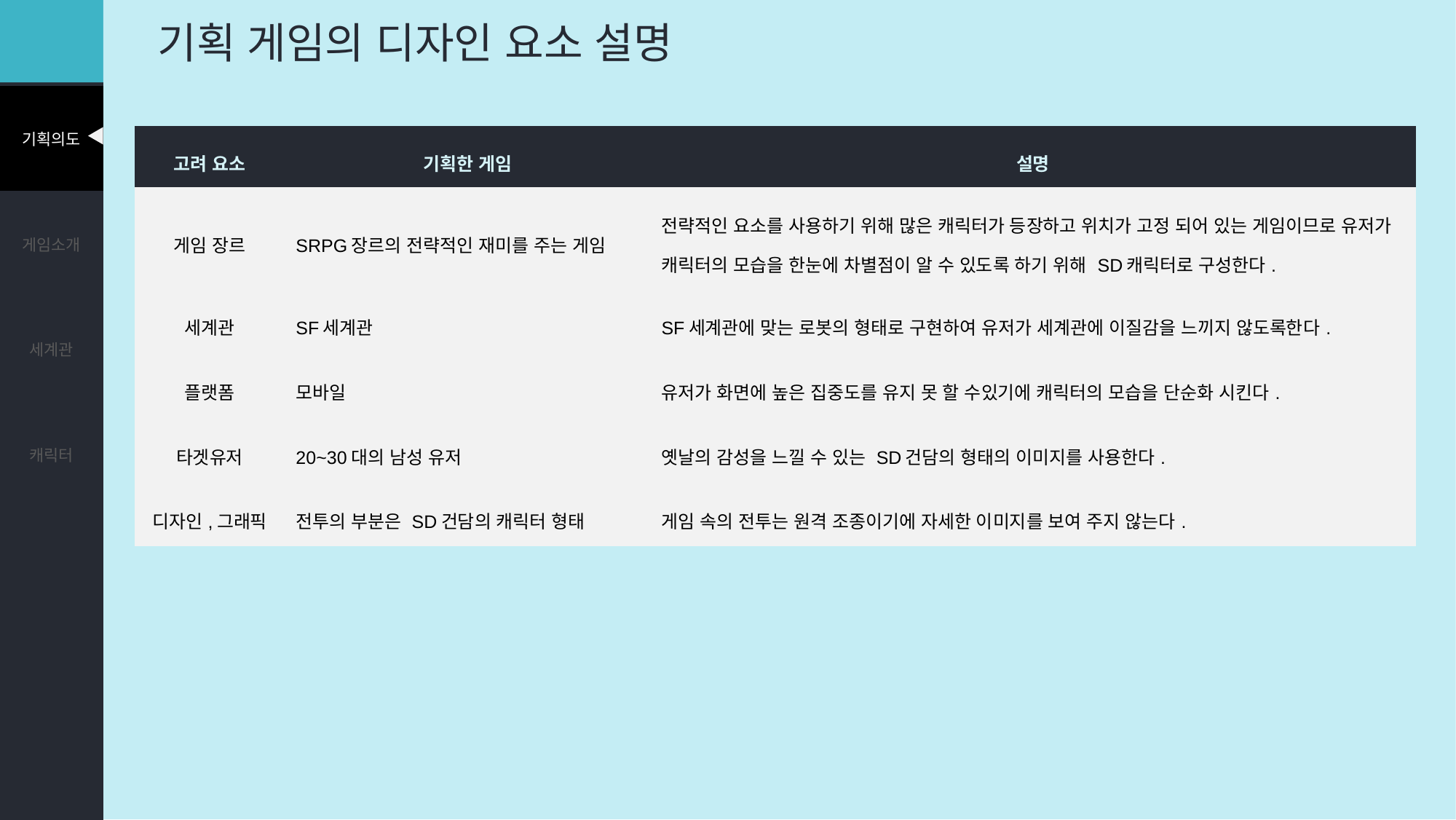

# 기획 게임의 디자인 요소 설명
| 고려 요소 | 기획한 게임 | 설명 |
| --- | --- | --- |
| 게임 장르 | SRPG장르의 전략적인 재미를 주는 게임 | 전략적인 요소를 사용하기 위해 많은 캐릭터가 등장하고 위치가 고정 되어 있는 게임이므로 유저가 캐릭터의 모습을 한눈에 차별점이 알 수 있도록 하기 위해 SD캐릭터로 구성한다. |
| 세계관 | SF세계관 | SF세계관에 맞는 로봇의 형태로 구현하여 유저가 세계관에 이질감을 느끼지 않도록한다. |
| 플랫폼 | 모바일 | 유저가 화면에 높은 집중도를 유지 못 할 수있기에 캐릭터의 모습을 단순화 시킨다. |
| 타겟유저 | 20~30대의 남성 유저 | 옛날의 감성을 느낄 수 있는 SD건담의 형태의 이미지를 사용한다. |
| 디자인,그래픽 | 전투의 부분은 SD건담의 캐릭터 형태 | 게임 속의 전투는 원격 조종이기에 자세한 이미지를 보여 주지 않는다. |